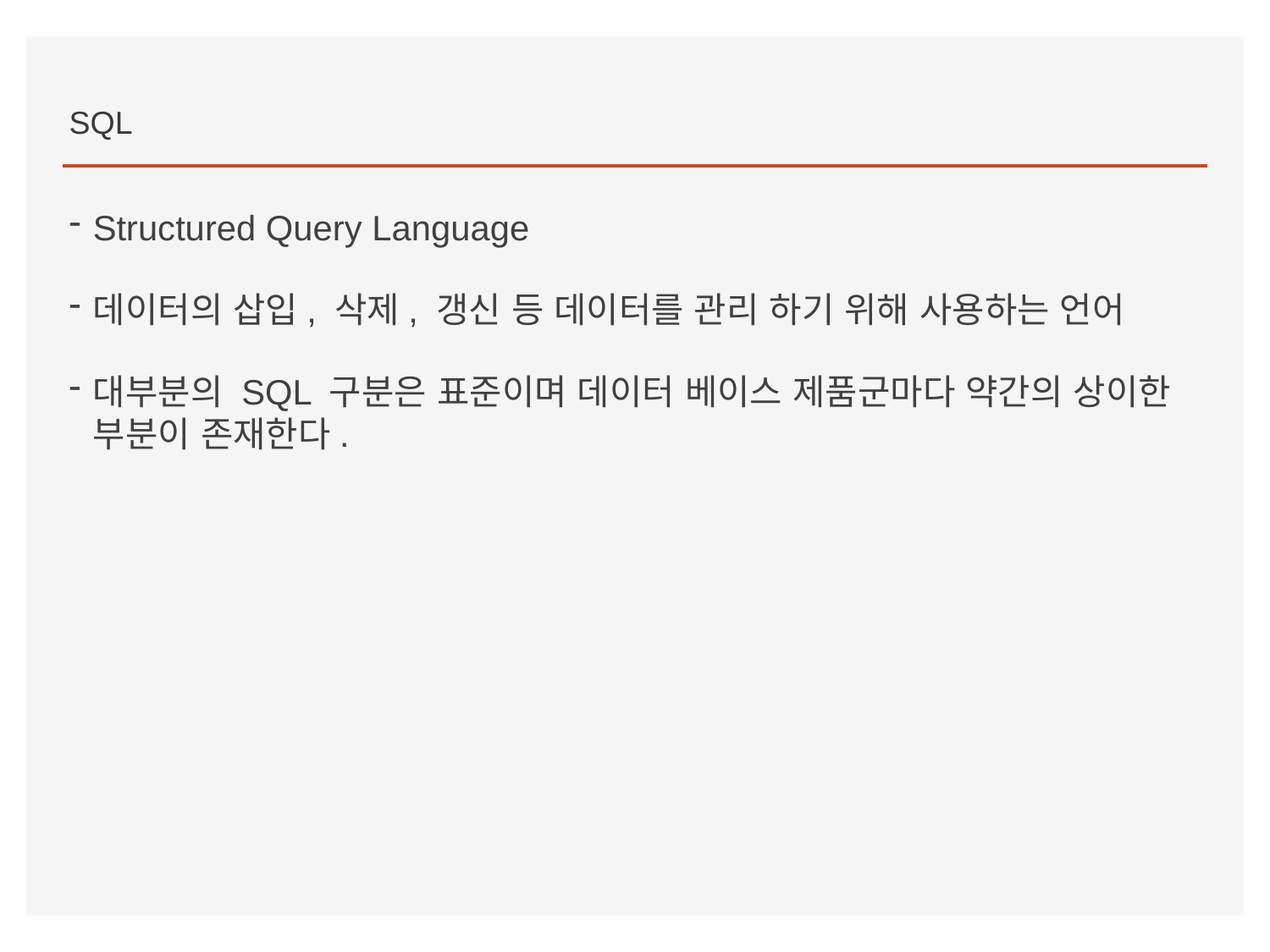

SQL
Structured Query Language
데이터의 삽입, 삭제, 갱신 등 데이터를 관리 하기 위해 사용하는 언어
대부분의 SQL 구분은 표준이며 데이터 베이스 제품군마다 약간의 상이한 부분이 존재한다.